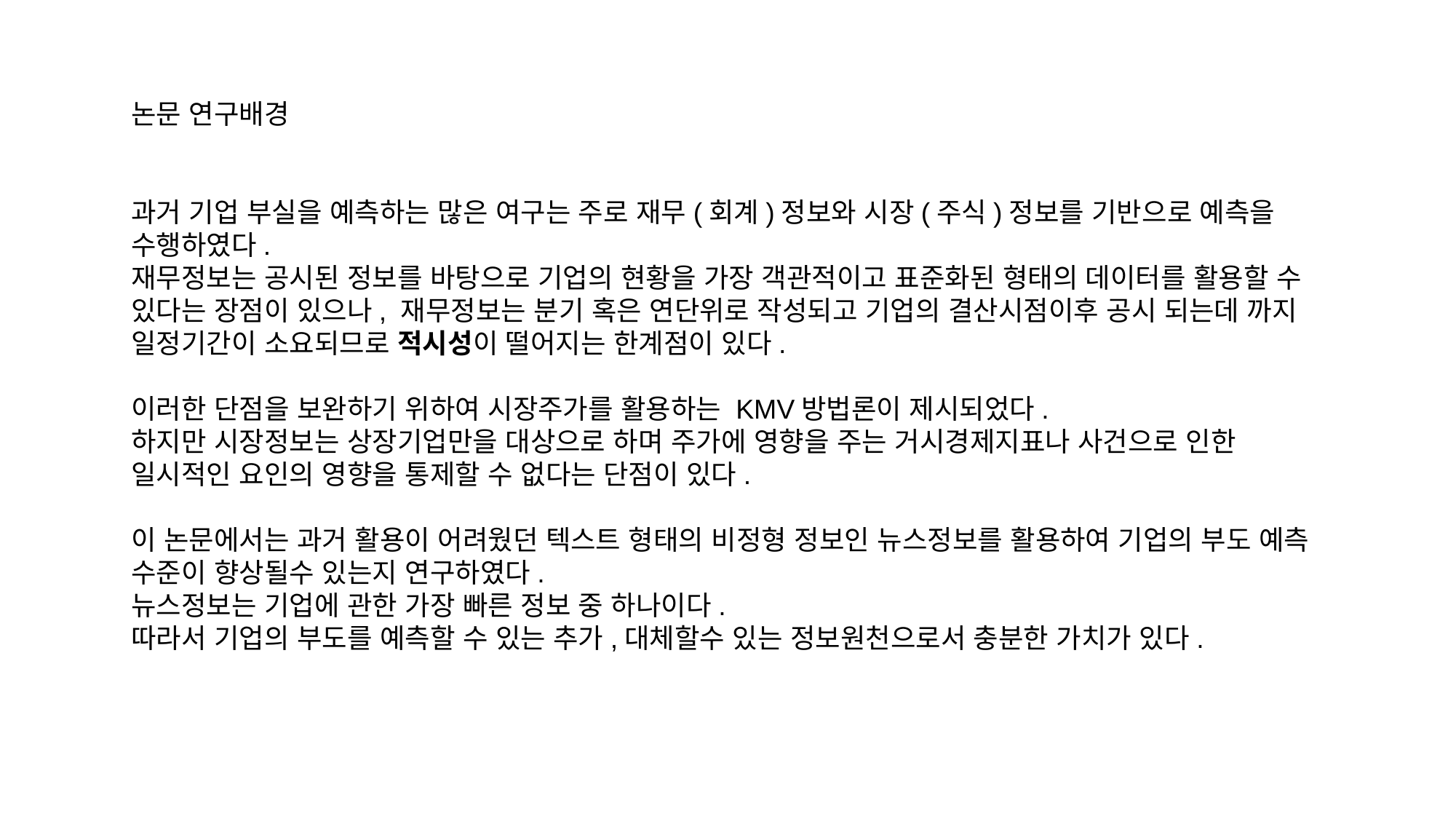

논문 연구배경

과거 기업 부실을 예측하는 많은 여구는 주로 재무(회계)정보와 시장(주식)정보를 기반으로 예측을 수행하였다.
재무정보는 공시된 정보를 바탕으로 기업의 현황을 가장 객관적이고 표준화된 형태의 데이터를 활용할 수 있다는 장점이 있으나, 재무정보는 분기 혹은 연단위로 작성되고 기업의 결산시점이후 공시 되는데 까지 일정기간이 소요되므로 적시성이 떨어지는 한계점이 있다.

이러한 단점을 보완하기 위하여 시장주가를 활용하는 KMV방법론이 제시되었다.
하지만 시장정보는 상장기업만을 대상으로 하며 주가에 영향을 주는 거시경제지표나 사건으로 인한 일시적인 요인의 영향을 통제할 수 없다는 단점이 있다.

이 논문에서는 과거 활용이 어려웠던 텍스트 형태의 비정형 정보인 뉴스정보를 활용하여 기업의 부도 예측 수준이 향상될수 있는지 연구하였다.
뉴스정보는 기업에 관한 가장 빠른 정보 중 하나이다.
따라서 기업의 부도를 예측할 수 있는 추가,대체할수 있는 정보원천으로서 충분한 가치가 있다.